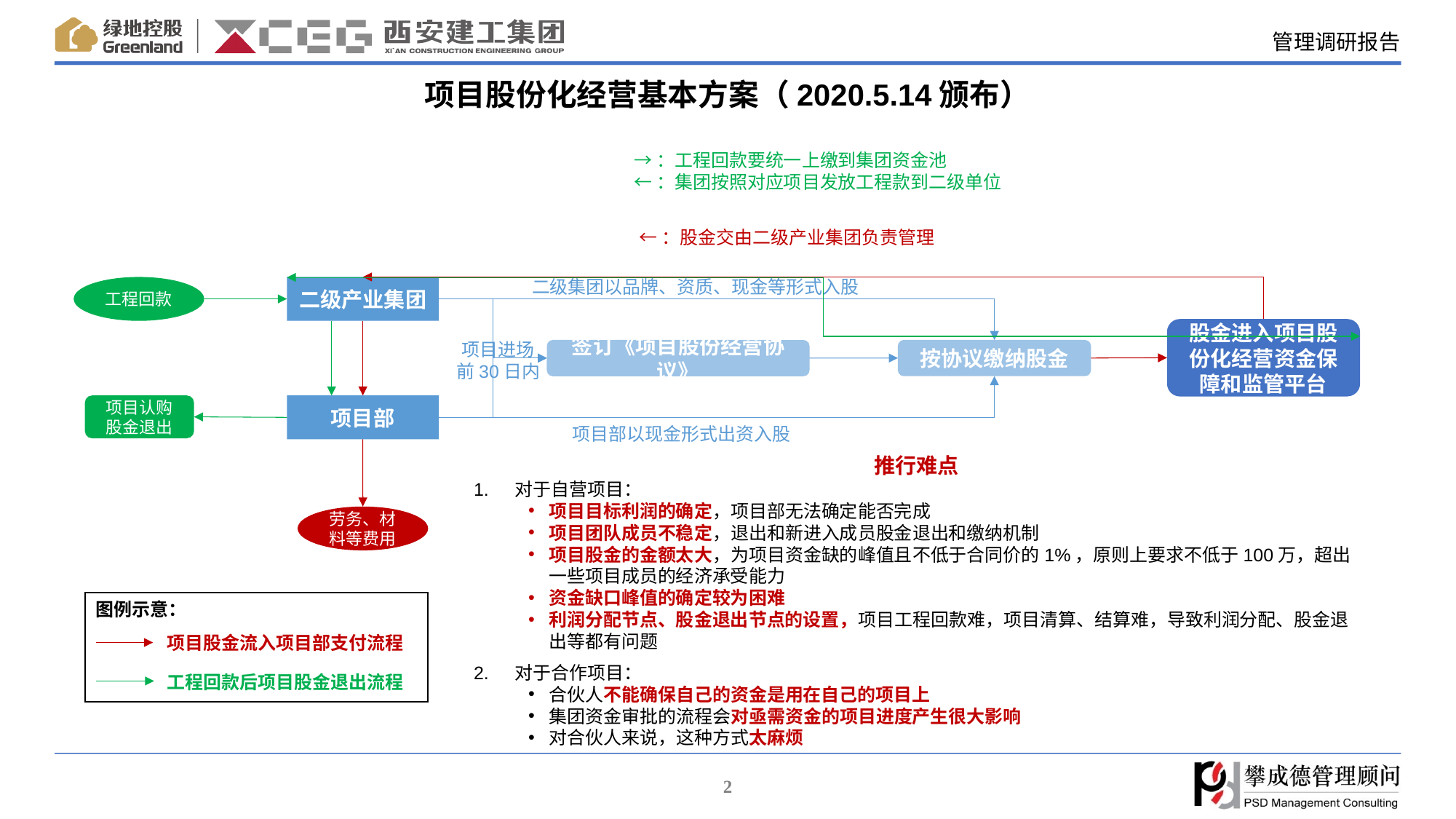

# 项目股份化经营基本方案（2020.5.14颁布）
→：工程回款要统一上缴到集团资金池
←：集团按照对应项目发放工程款到二级单位
←：股金交由二级产业集团负责管理
二级集团以品牌、资质、现金等形式入股
工程回款
二级产业集团
股金进入项目股份化经营资金保障和监管平台
项目进场
前30日内
按协议缴纳股金
签订《项目股份经营协议》
项目认购股金退出
项目部
项目部以现金形式出资入股
推行难点
对于自营项目：
项目目标利润的确定，项目部无法确定能否完成
项目团队成员不稳定，退出和新进入成员股金退出和缴纳机制
项目股金的金额太大，为项目资金缺的峰值且不低于合同价的1%，原则上要求不低于100万，超出一些项目成员的经济承受能力
资金缺口峰值的确定较为困难
利润分配节点、股金退出节点的设置，项目工程回款难，项目清算、结算难，导致利润分配、股金退出等都有问题
对于合作项目：
合伙人不能确保自己的资金是用在自己的项目上
集团资金审批的流程会对亟需资金的项目进度产生很大影响
对合伙人来说，这种方式太麻烦
劳务、材料等费用
图例示意：
项目股金流入项目部支付流程
工程回款后项目股金退出流程
2